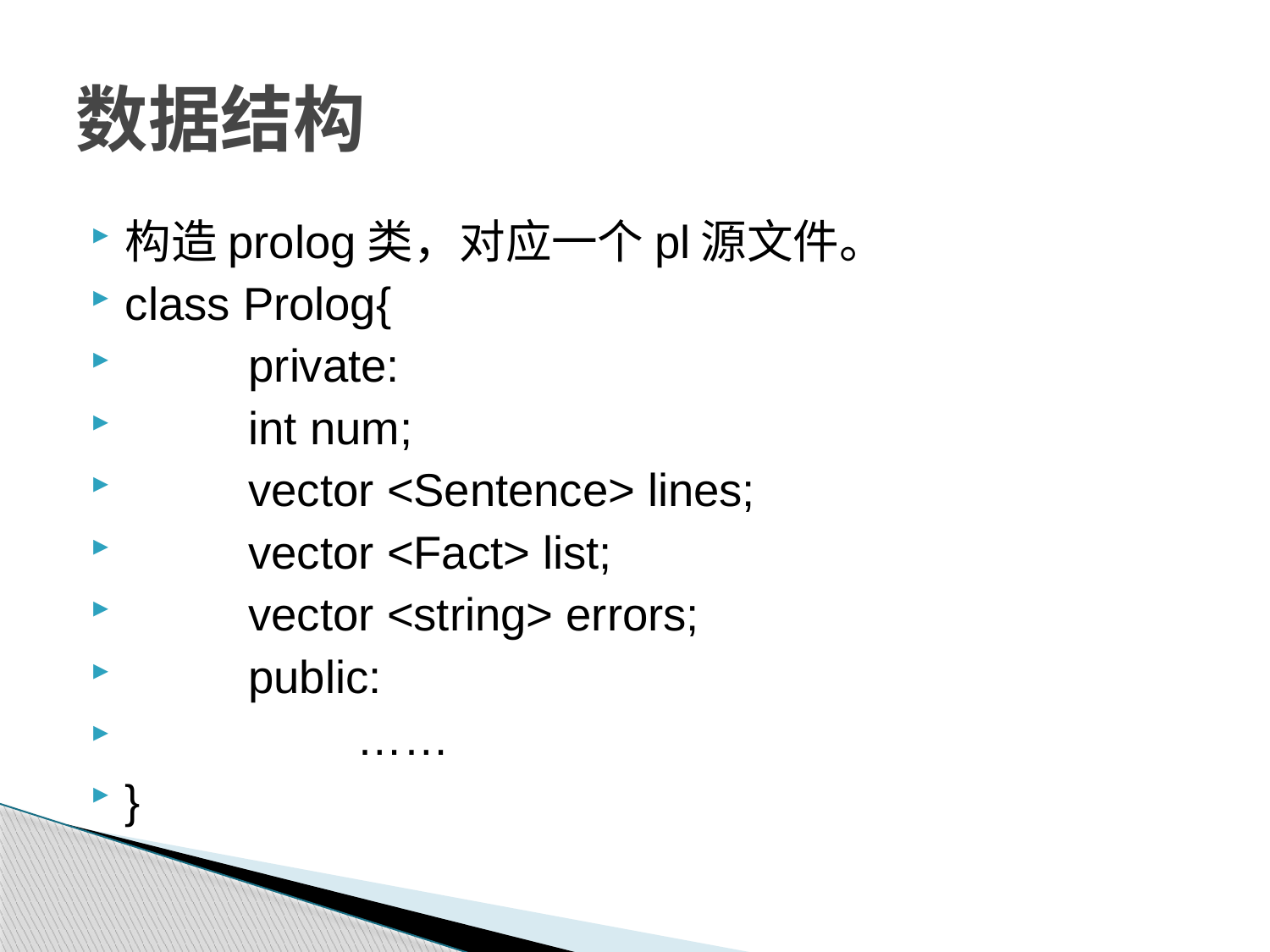

# 数据结构
构造prolog类，对应一个pl源文件。
class Prolog{
	private:
		int num;
		vector <Sentence> lines;
		vector <Fact> list;
		vector <string> errors;
	public:
                  ……
}